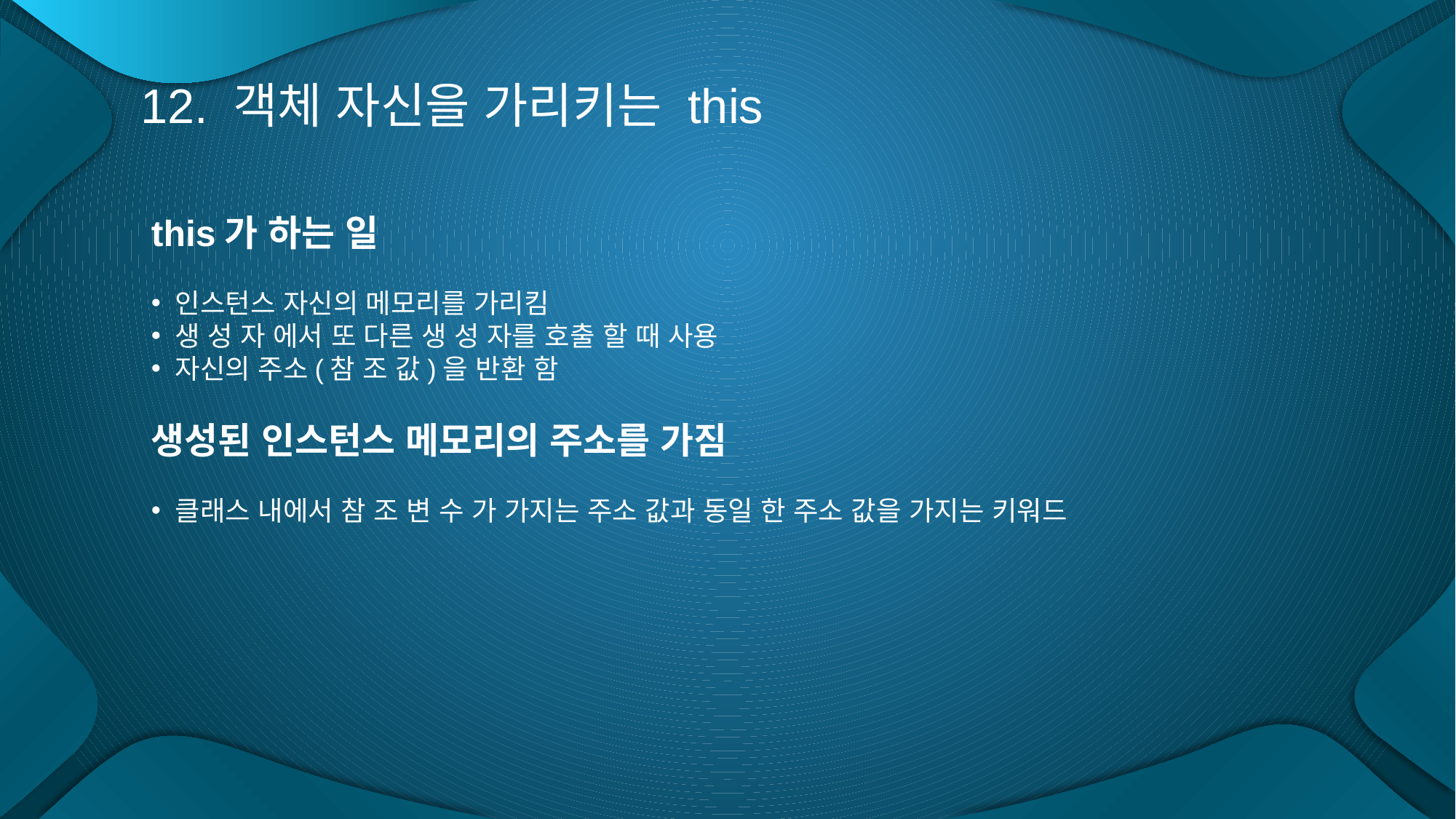

12. 객체 자신을 가리키는 this
this가 하는 일

 인스턴스 자신의 메모리를 가리킴
 생 성 자 에서 또 다른 생 성 자를 호출 할 때 사용
 자신의 주소(참 조 값)을 반환 함

생성된 인스턴스 메모리의 주소를 가짐

 클래스 내에서 참 조 변 수 가 가지는 주소 값과 동일 한 주소 값을 가지는 키워드